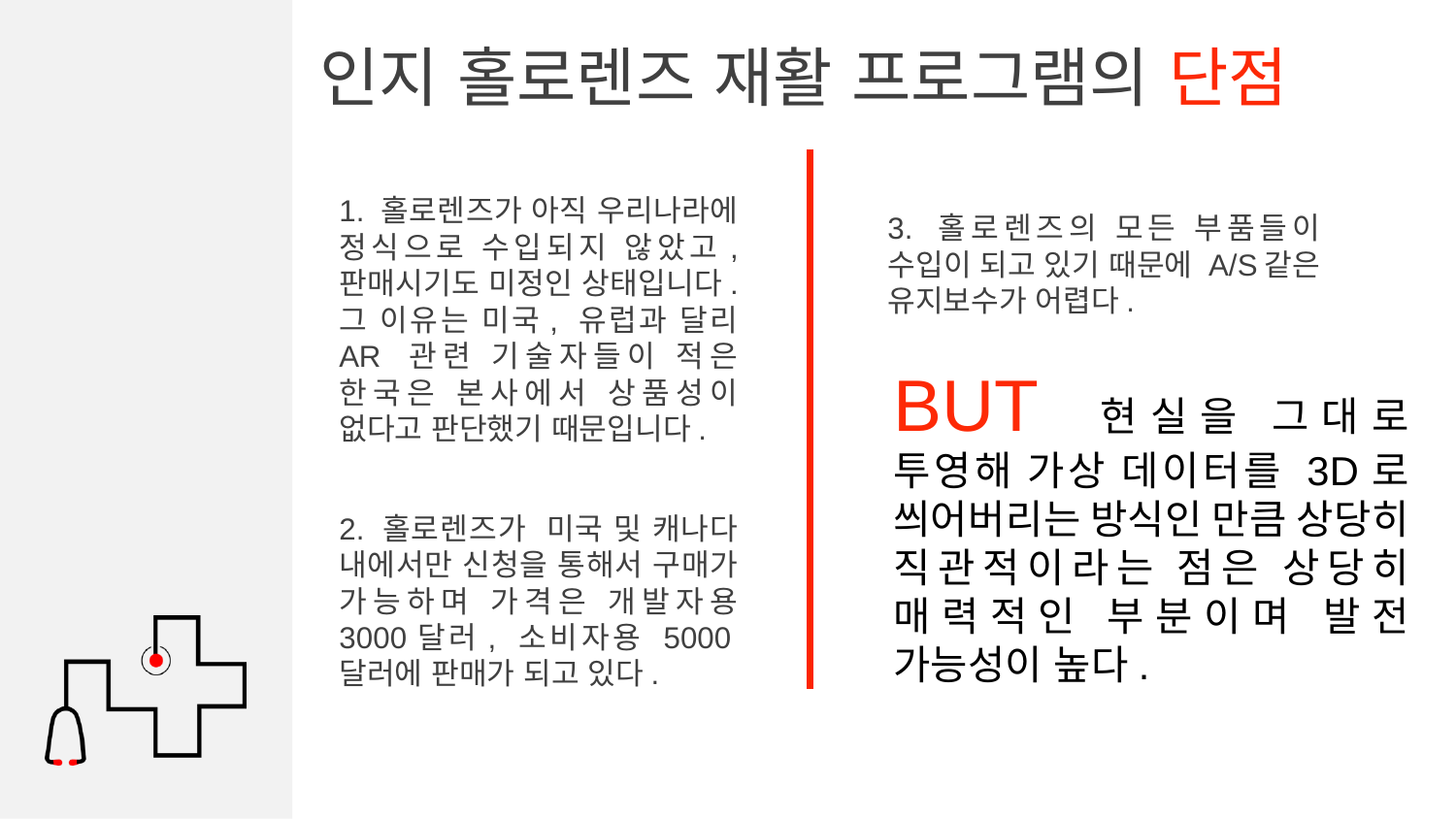

인지 홀로렌즈 재활 프로그램의 단점
1. 홀로렌즈가 아직 우리나라에 정식으로 수입되지 않았고, 판매시기도 미정인 상태입니다. 그 이유는 미국, 유럽과 달리 AR 관련 기술자들이 적은 한국은 본사에서 상품성이 없다고 판단했기 때문입니다.
2. 홀로렌즈가  미국 및 캐나다 내에서만 신청을 통해서 구매가 가능하며 가격은 개발자용 3000달러, 소비자용 5000달러에 판매가 되고 있다.
3. 홀로렌즈의 모든 부품들이 수입이 되고 있기 때문에 A/S같은 유지보수가 어렵다.
BUT 현실을 그대로 투영해 가상 데이터를 3D로 씌어버리는 방식인 만큼 상당히 직관적이라는 점은 상당히 매력적인 부분이며 발전 가능성이 높다.